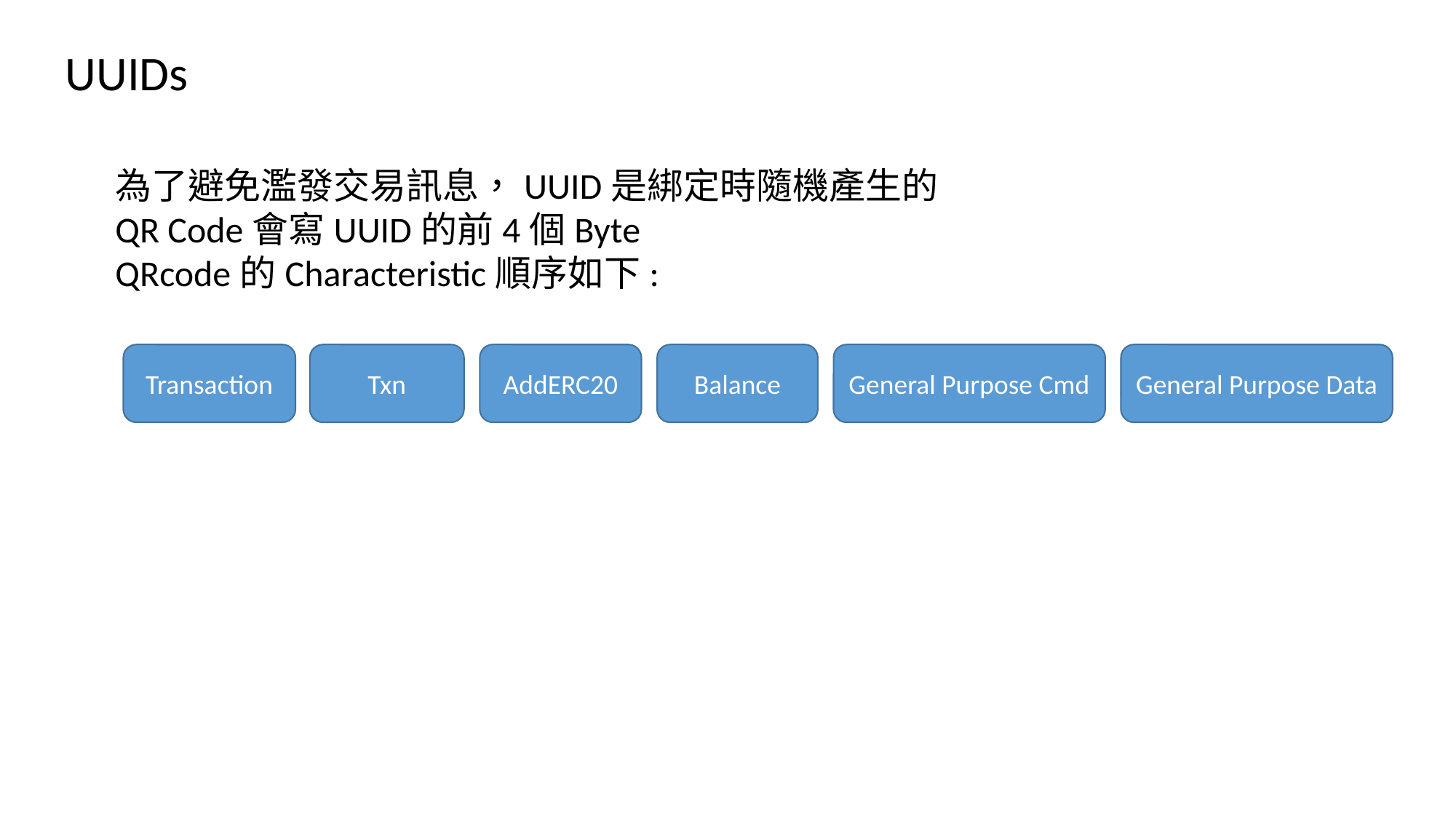

UUIDs
為了避免濫發交易訊息，UUID是綁定時隨機產生的
QR Code會寫UUID的前4個Byte
QRcode的Characteristic順序如下:

Transaction
Txn
AddERC20
Balance
General Purpose Cmd
General Purpose Data